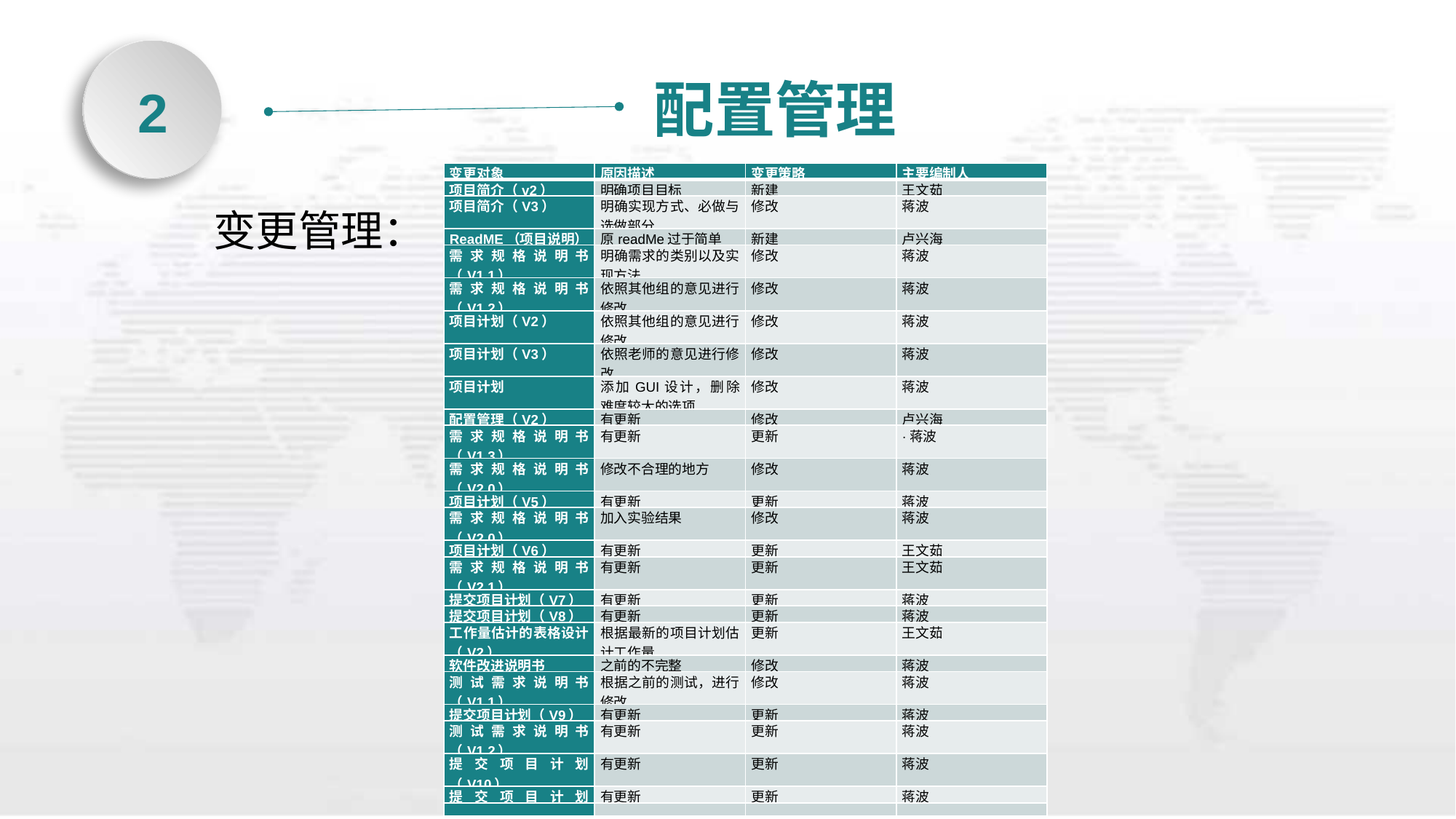

配置管理
2
| 变更对象 | 原因描述 | 变更策略 | 主要编制人 |
| --- | --- | --- | --- |
| 项目简介（v2） | 明确项目目标 | 新建 | 王文茹 |
| 项目简介（V3） | 明确实现方式、必做与选做部分 | 修改 | 蒋波 |
| ReadME（项目说明） | 原readMe过于简单 | 新建 | 卢兴海 |
| 需求规格说明书（V1.1） | 明确需求的类别以及实现方法 | 修改 | 蒋波 |
| 需求规格说明书（V1.2） | 依照其他组的意见进行修改 | 修改 | 蒋波 |
| 项目计划（V2） | 依照其他组的意见进行修改 | 修改 | 蒋波 |
| 项目计划（V3） | 依照老师的意见进行修改 | 修改 | 蒋波 |
| 项目计划 | 添加GUI设计，删除难度较大的选项 | 修改 | 蒋波 |
| 配置管理（V2） | 有更新 | 修改 | 卢兴海 |
| 需求规格说明书（V1.3） | 有更新 | 更新 | ·蒋波 |
| 需求规格说明书（V2.0） | 修改不合理的地方 | 修改 | 蒋波 |
| 项目计划（V5） | 有更新 | 更新 | 蒋波 |
| 需求规格说明书（V2.0） | 加入实验结果 | 修改 | 蒋波 |
| 项目计划（V6） | 有更新 | 更新 | 王文茹 |
| 需求规格说明书（V2.1） | 有更新 | 更新 | 王文茹 |
| 提交项目计划（V7） | 有更新 | 更新 | 蒋波 |
| 提交项目计划（V8） | 有更新 | 更新 | 蒋波 |
| 工作量估计的表格设计（V2） | 根据最新的项目计划估计工作量 | 更新 | 王文茹 |
| 软件改进说明书 | 之前的不完整 | 修改 | 蒋波 |
| 测试需求说明书（V1.1） | 根据之前的测试，进行修改 | 修改 | 蒋波 |
| 提交项目计划（V9） | 有更新 | 更新 | 蒋波 |
| 测试需求说明书（V1.2） | 有更新 | 更新 | 蒋波 |
| 提交项目计划（V10） | 有更新 | 更新 | 蒋波 |
| 提交项目计划（V11） | 有更新 | 更新 | 蒋波 |
|  |  |  |  |
变更管理：